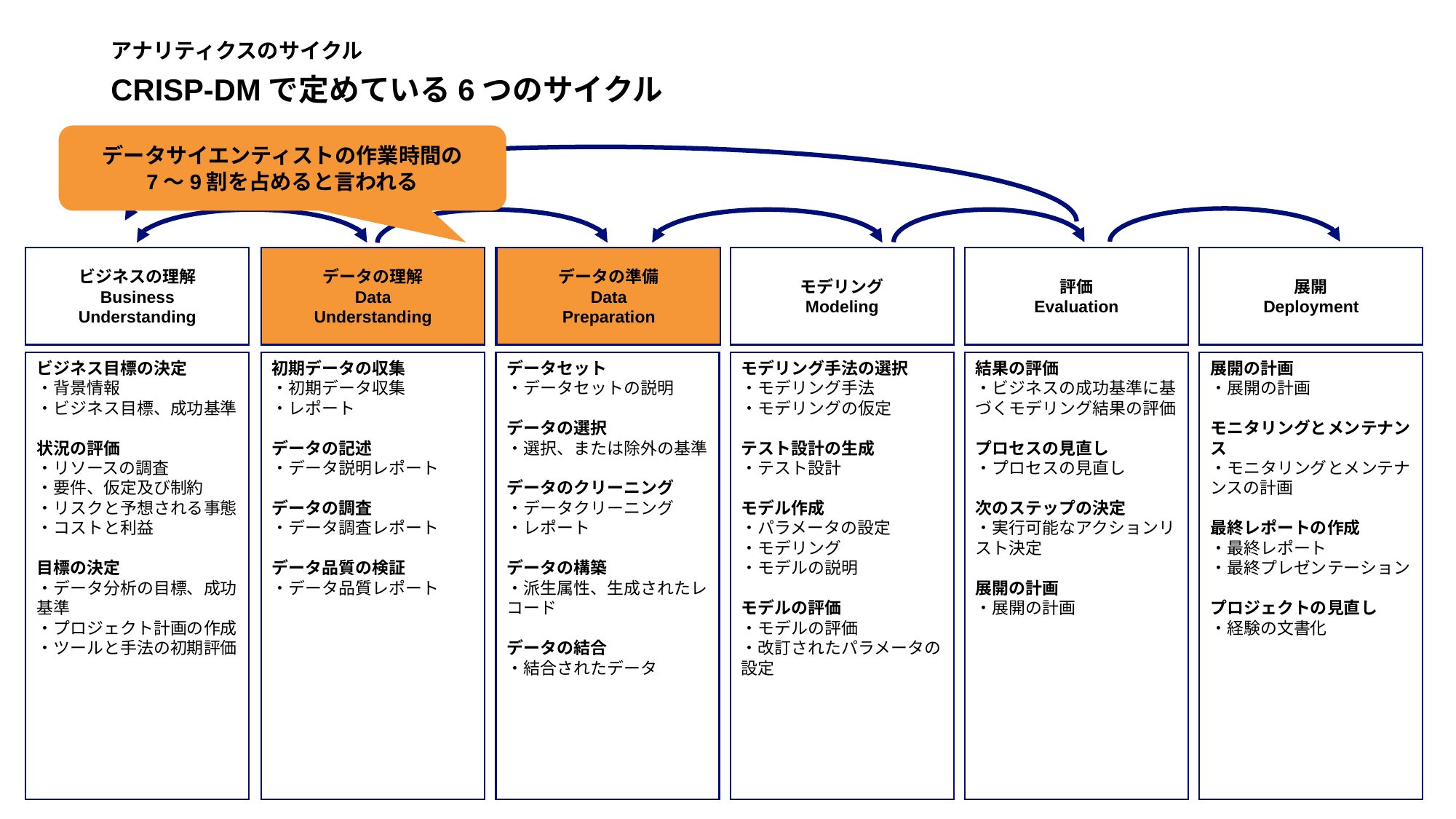

# アナリティクスのサイクル
CRISP-DMで定めている6つのサイクル
データサイエンティストの作業時間の
7～9割を占めると言われる

データの理解
Data
Understanding
データの準備
Data
Preparation
ビジネスの理解
Business
Understanding
ビジネス目標の決定
・背景情報
・ビジネス目標、成功基準

状況の評価
・リソースの調査
・要件、仮定及び制約
・リスクと予想される事態
・コストと利益

目標の決定
・データ分析の目標、成功基準
・プロジェクト計画の作成
・ツールと手法の初期評価

データの理解
Data
Understanding
データの準備
Data
Preparation
データセット
・データセットの説明

データの選択
・選択、または除外の基準

データのクリーニング
・データクリーニング
・レポート

データの構築
・派生属性、生成されたレコード

データの結合
・結合されたデータ

モデリング
Modeling
モデリング手法の選択
・モデリング手法
・モデリングの仮定

テスト設計の生成
・テスト設計

モデル作成
・パラメータの設定
・モデリング
・モデルの説明

モデルの評価
・モデルの評価
・改訂されたパラメータの設定

評価
Evaluation
結果の評価
・ビジネスの成功基準に基づくモデリング結果の評価

プロセスの見直し
・プロセスの見直し

次のステップの決定
・実行可能なアクションリスト決定

展開の計画
・展開の計画

展開
Deployment
展開の計画
・展開の計画

モニタリングとメンテナンス
・モニタリングとメンテナンスの計画

最終レポートの作成
・最終レポート
・最終プレゼンテーション

プロジェクトの見直し
・経験の文書化

初期データの収集
・初期データ収集
・レポート

データの記述
・データ説明レポート

データの調査
・データ調査レポート

データ品質の検証
・データ品質レポート